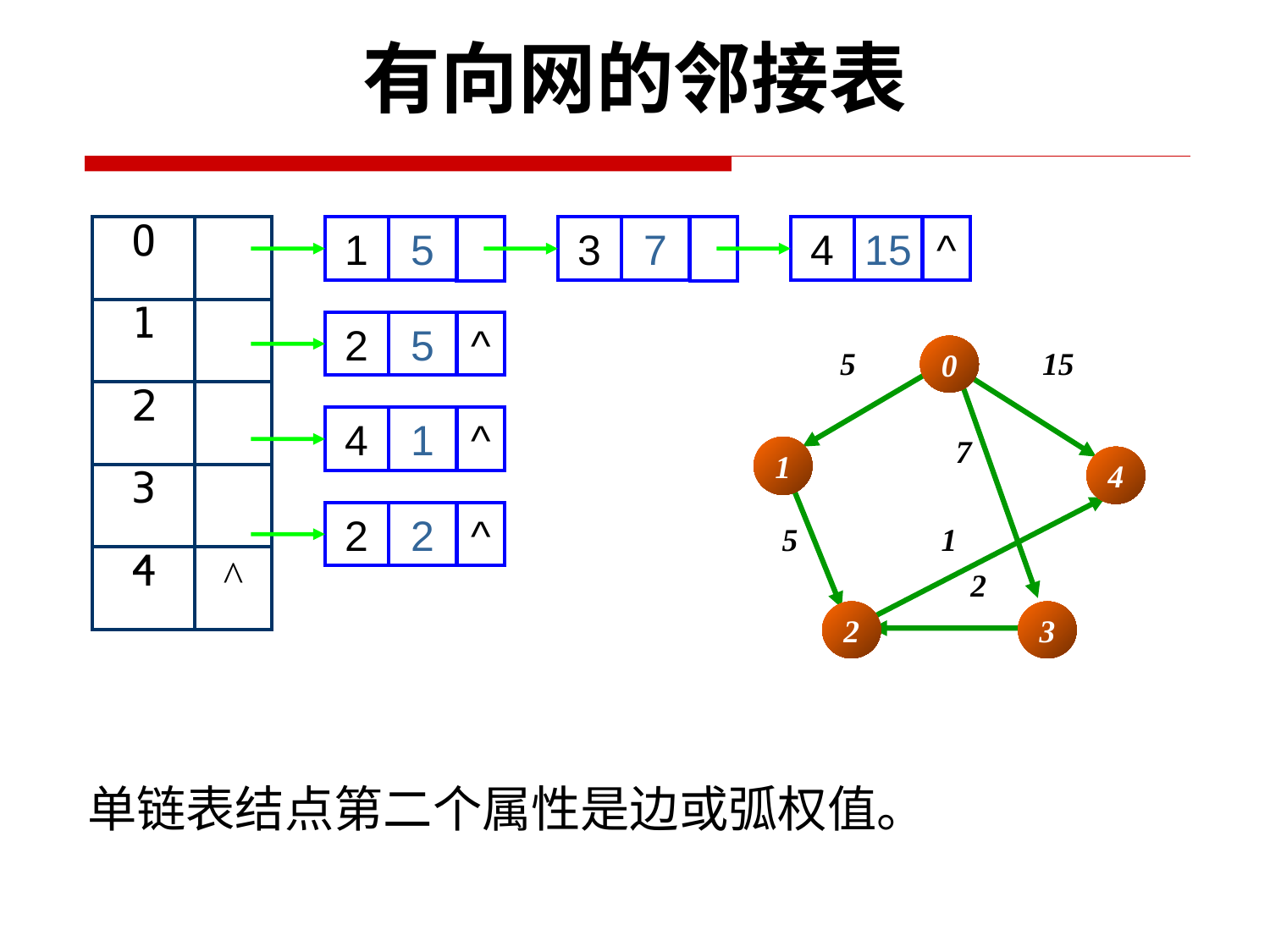

有向网的邻接表
| 0 |  |
| --- | --- |
| 1 |  |
| 2 |  |
| 3 |  |
| 4 | ^ |
1
5

3
7

4
15
^

2
5
^
0

1
4

2
3

5
15
7
5
1
2

4
1
^

2
2
^

单链表结点第二个属性是边或弧权值。